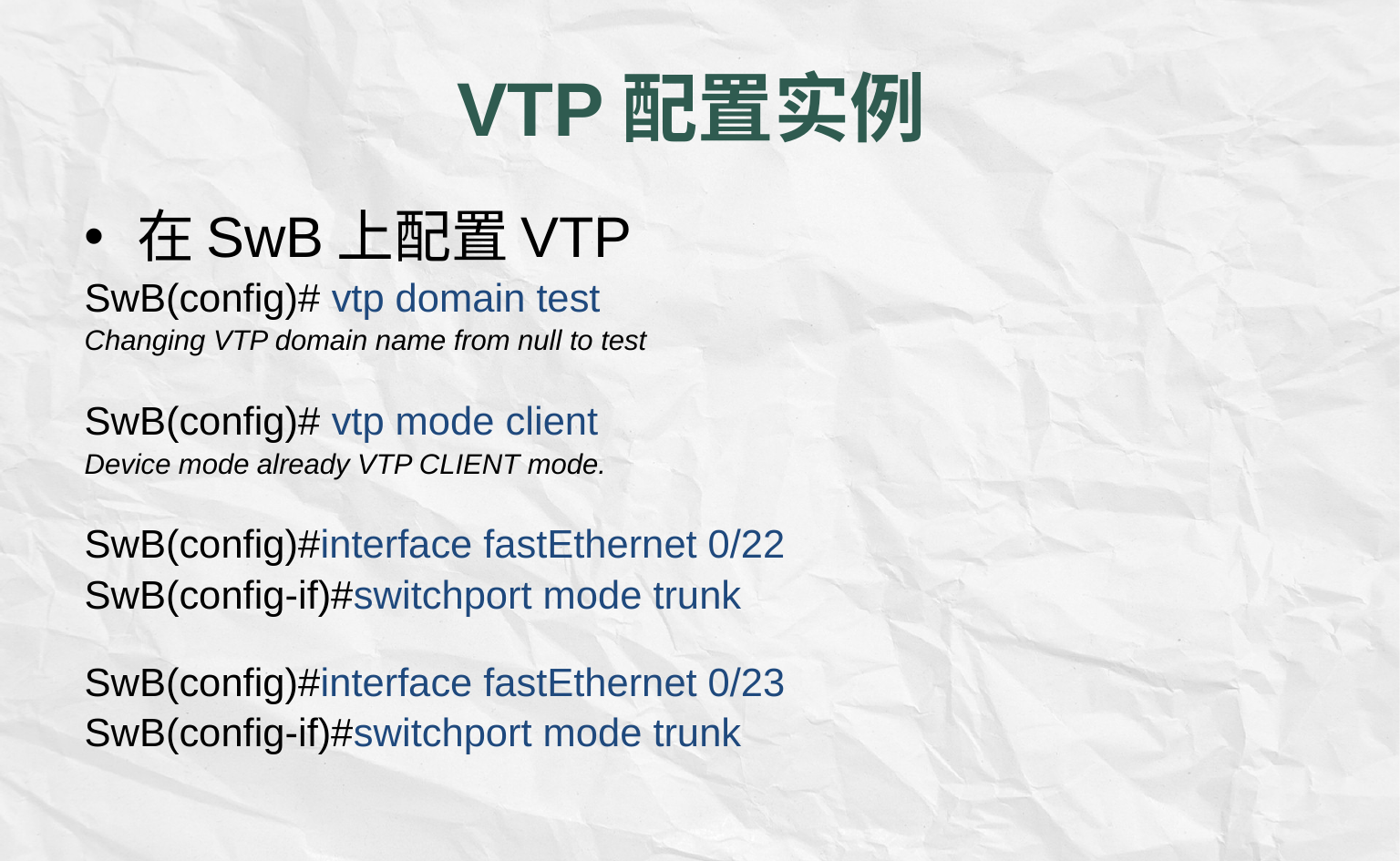

# VTP配置实例
在SwB上配置VTP
SwB(config)# vtp domain test
Changing VTP domain name from null to test

SwB(config)# vtp mode client
Device mode already VTP CLIENT mode.

SwB(config)#interface fastEthernet 0/22
SwB(config-if)#switchport mode trunk

SwB(config)#interface fastEthernet 0/23
SwB(config-if)#switchport mode trunk

93